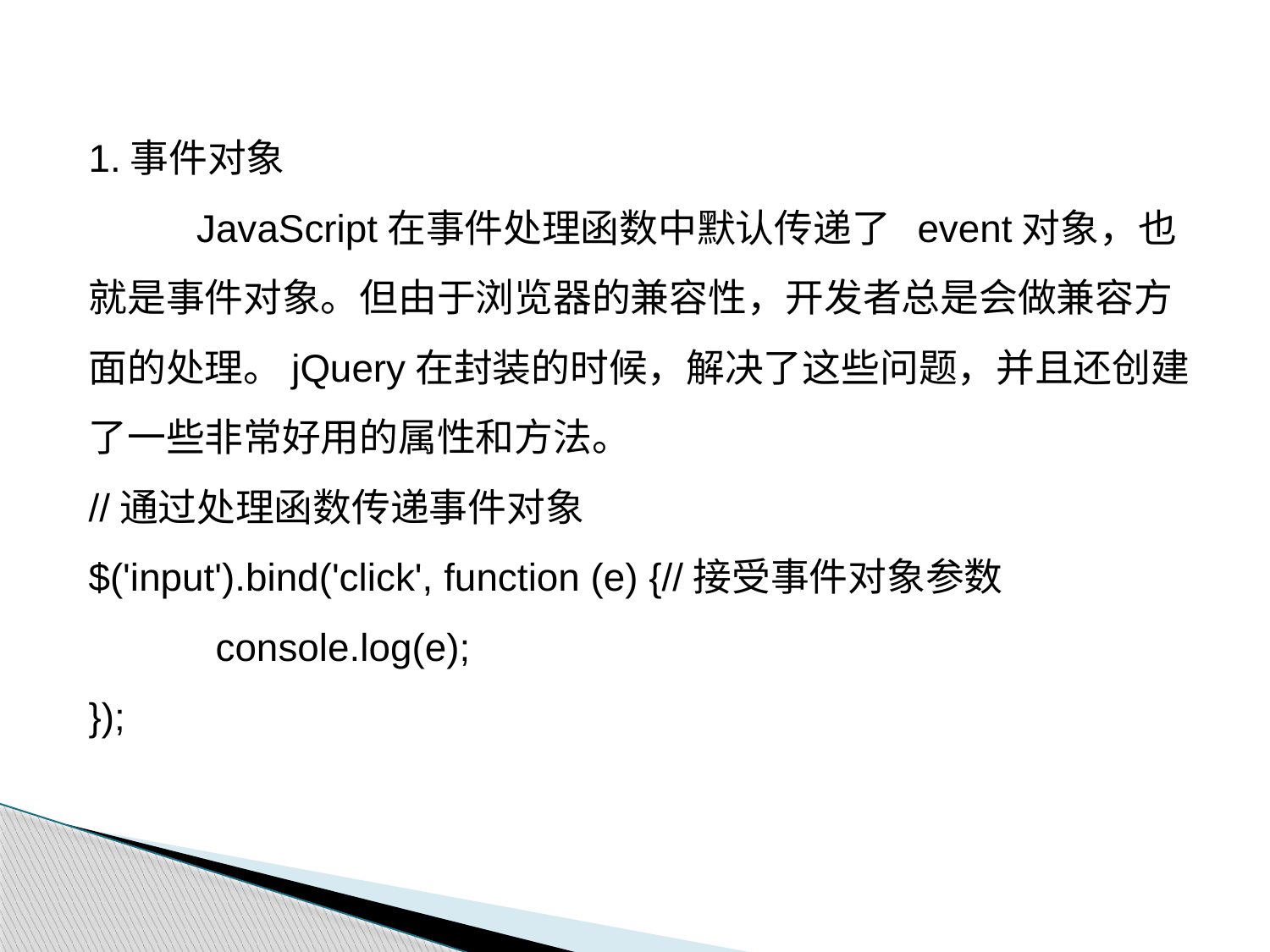

1.事件对象
          JavaScript在事件处理函数中默认传递了  event对象，也就是事件对象。但由于浏览器的兼容性，开发者总是会做兼容方面的处理。jQuery在封装的时候，解决了这些问题，并且还创建了一些非常好用的属性和方法。
//通过处理函数传递事件对象
$('input').bind('click', function (e) {//接受事件对象参数
	console.log(e);
});